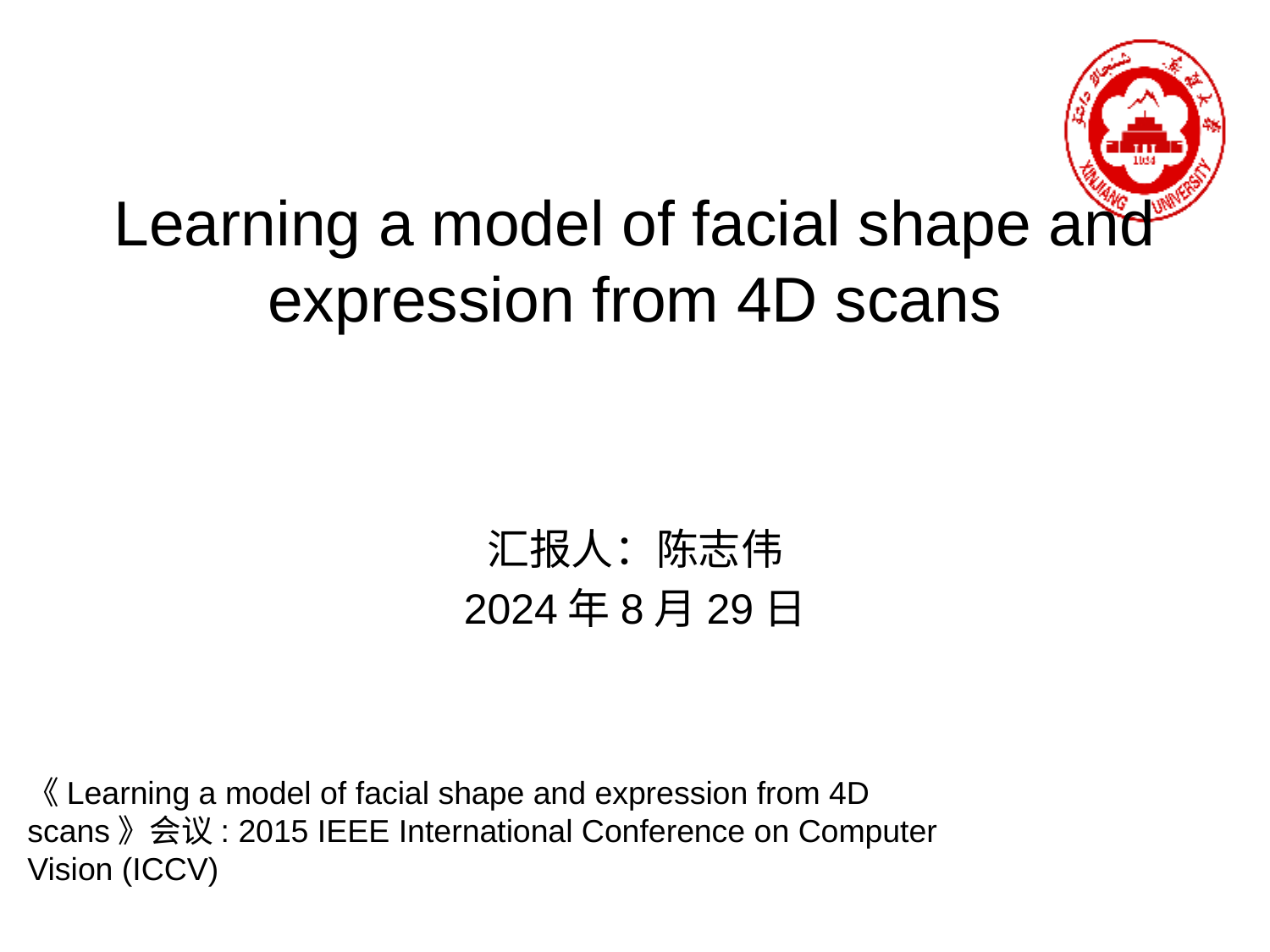

# Learning a model of facial shape and expression from 4D scans
汇报人：陈志伟
2024年8月29日
《Learning a model of facial shape and expression from 4D scans》会议: 2015 IEEE International Conference on Computer Vision (ICCV)